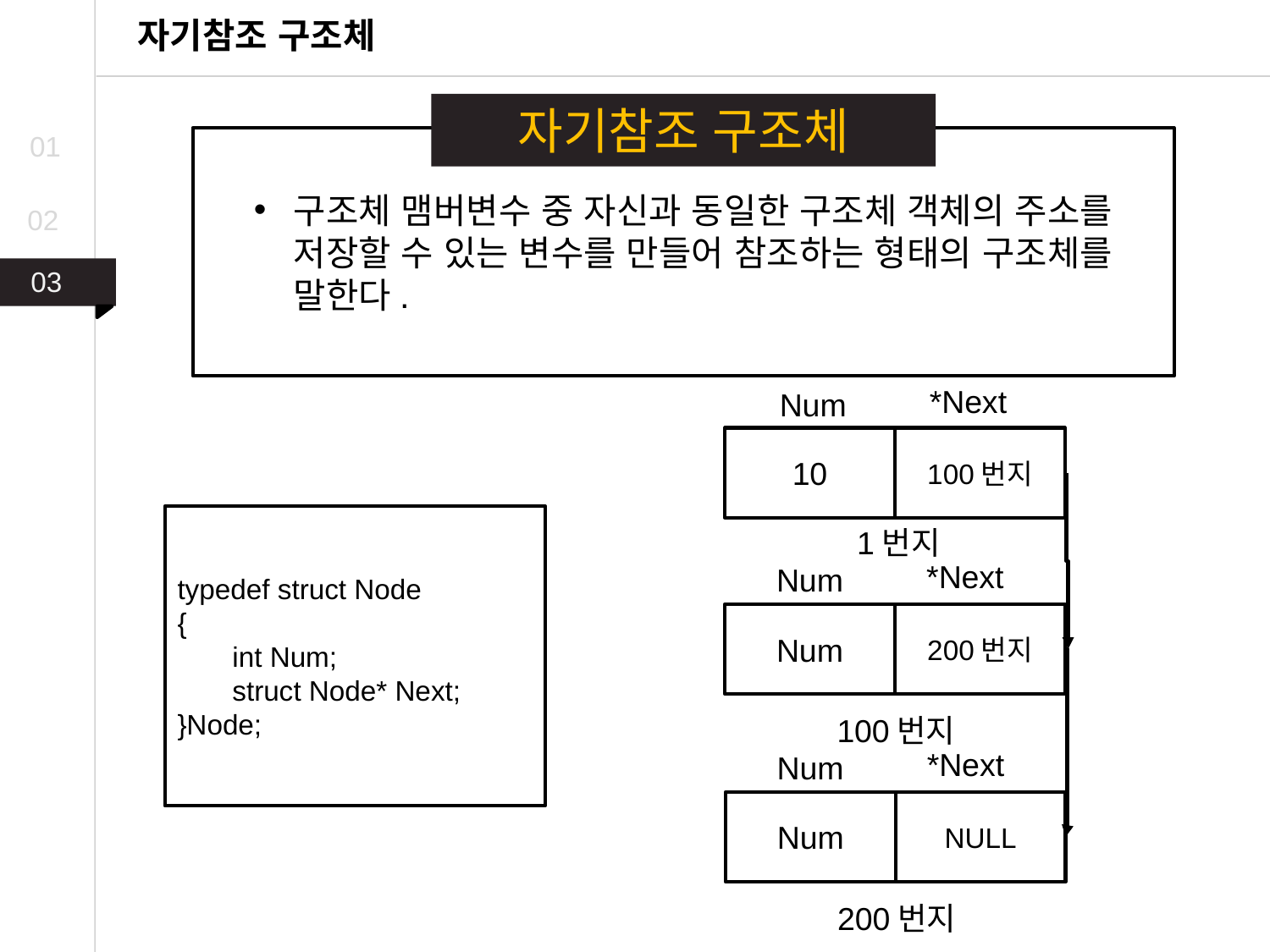

자기참조 구조체
자기참조 구조체

01

구조체 맴버변수 중 자신과 동일한 구조체 객체의 주소를 저장할 수 있는 변수를 만들어 참조하는 형태의 구조체를 말한다.
02
03

03
02

*Next
Num
10
100번지
typedef struct Node
{
       int Num;
       struct Node* Next;
}Node;
1번지
*Next
Num
Num
200번지
100번지
*Next
Num
Num
NULL
200번지